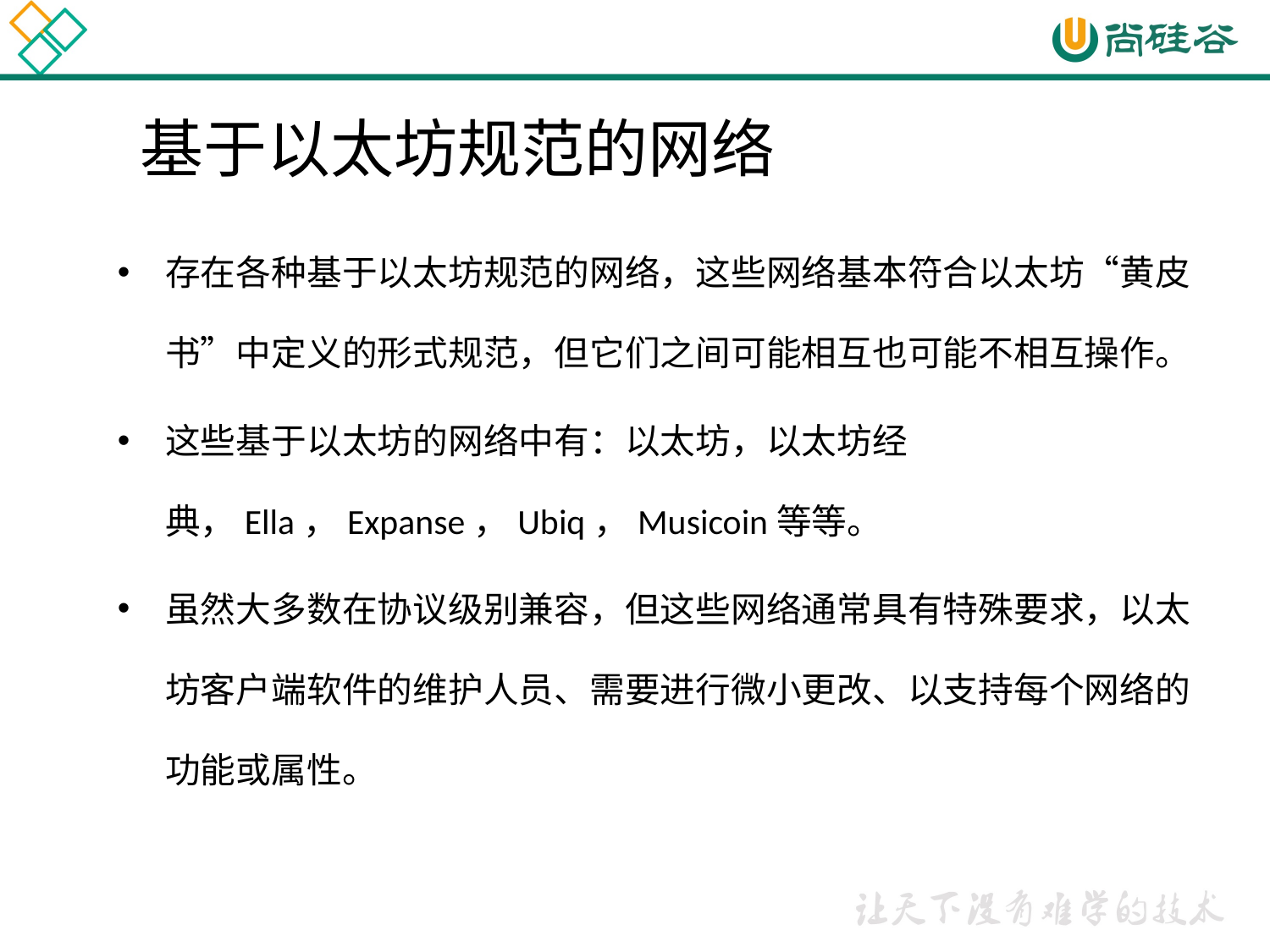

# 基于以太坊规范的网络
存在各种基于以太坊规范的网络，这些网络基本符合以太坊“黄皮书”中定义的形式规范，但它们之间可能相互也可能不相互操作。
这些基于以太坊的网络中有：以太坊，以太坊经典，Ella，Expanse，Ubiq，Musicoin等等。
虽然大多数在协议级别兼容，但这些网络通常具有特殊要求，以太坊客户端软件的维护人员、需要进行微小更改、以支持每个网络的功能或属性。